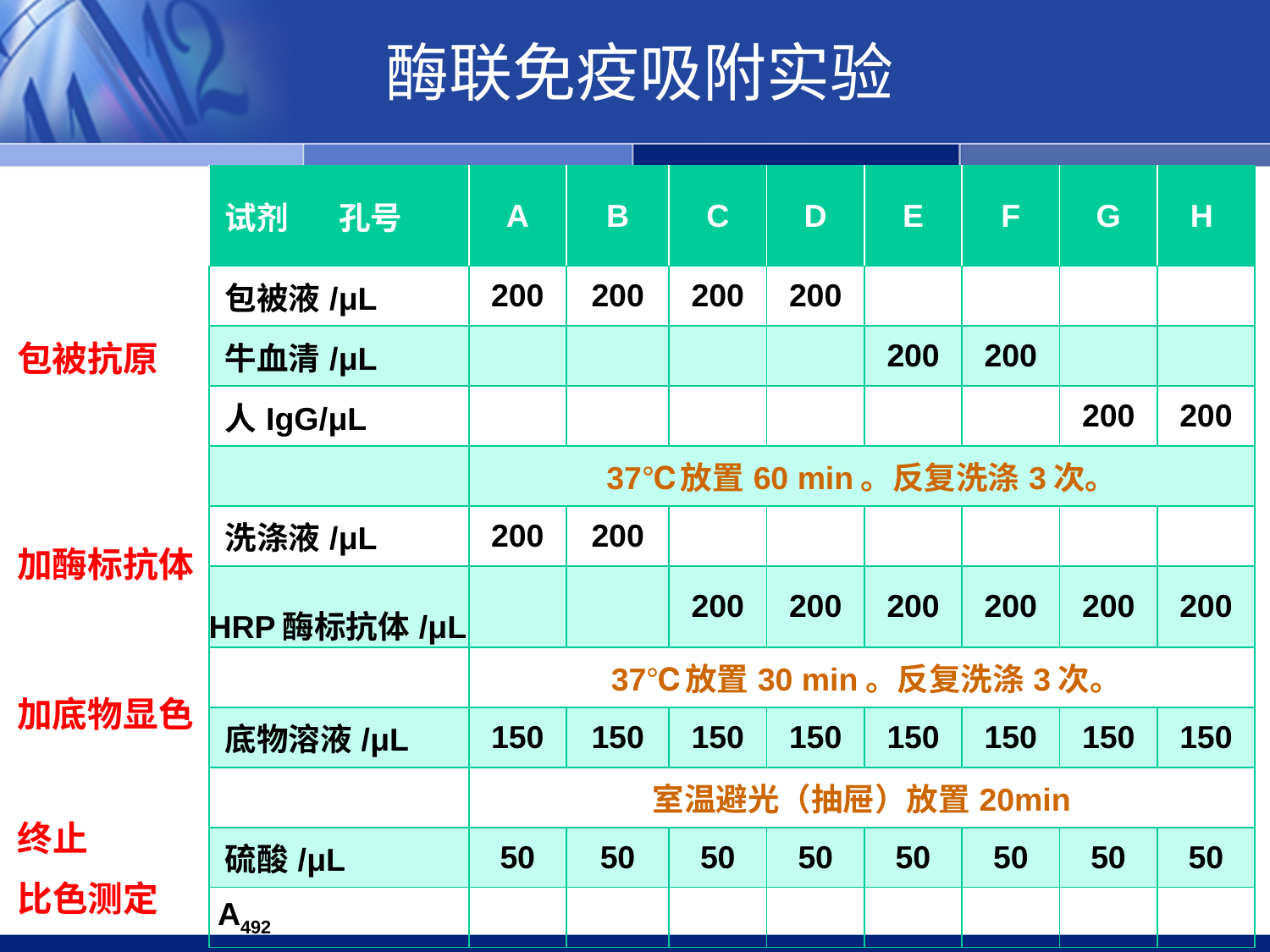

酶联免疫吸附实验
| 试剂 孔号 | A | B | C | D | E | F | G | H |
| --- | --- | --- | --- | --- | --- | --- | --- | --- |
| 包被液/μL | 200 | 200 | 200 | 200 |  |  |  |  |
| 牛血清/μL |  |  |  |  | 200 | 200 |  |  |
| 人IgG/μL |  |  |  |  |  |  | 200 | 200 |
|  | 37℃放置60 min。反复洗涤3次。 |  |  |  |  |  |  |  |
| 洗涤液/μL | 200 | 200 |  |  |  |  |  |  |
| HRP酶标抗体/μL |  |  | 200 | 200 | 200 | 200 | 200 | 200 |
|  | 37℃放置30 min。反复洗涤3次。 |  |  |  |  |  |  |  |
| 底物溶液/μL | 150 | 150 | 150 | 150 | 150 | 150 | 150 | 150 |
|  | 室温避光（抽屉）放置20min |  |  |  |  |  |  |  |
| 硫酸/μL | 50 | 50 | 50 | 50 | 50 | 50 | 50 | 50 |
| A492 |  |  |  |  |  |  |  |  |
包被抗原
加酶标抗体
加底物显色
终止
比色测定